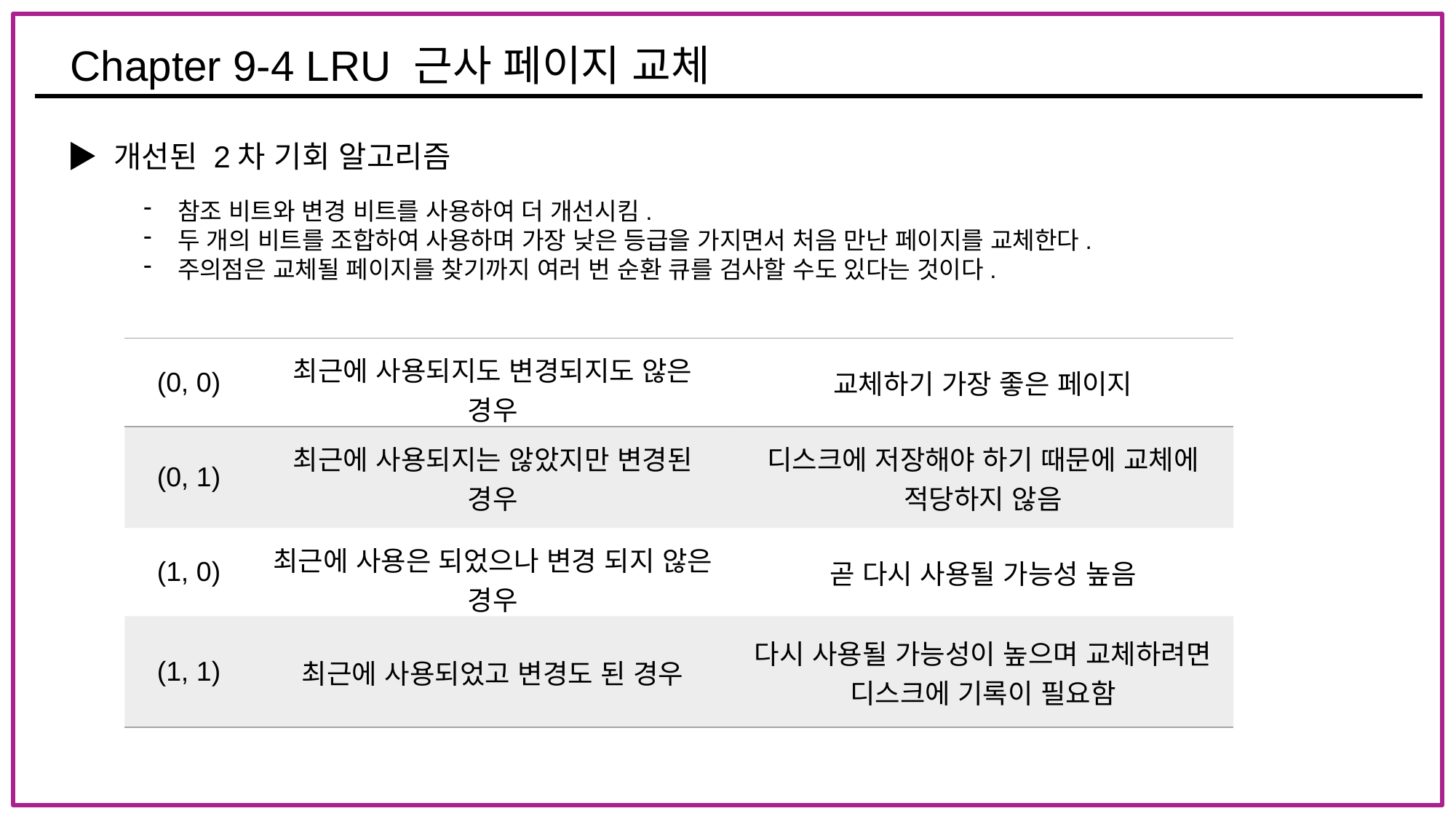

Chapter 9-4 LRU 근사 페이지 교체
▶ 개선된 2차 기회 알고리즘
참조 비트와 변경 비트를 사용하여 더 개선시킴.
두 개의 비트를 조합하여 사용하며 가장 낮은 등급을 가지면서 처음 만난 페이지를 교체한다.
주의점은 교체될 페이지를 찾기까지 여러 번 순환 큐를 검사할 수도 있다는 것이다.
| (0, 0) | 최근에 사용되지도 변경되지도 않은 경우 | 교체하기 가장 좋은 페이지 |
| --- | --- | --- |
| (0, 1) | 최근에 사용되지는 않았지만 변경된 경우 | 디스크에 저장해야 하기 때문에 교체에 적당하지 않음 |
| (1, 0) | 최근에 사용은 되었으나 변경 되지 않은 경우 | 곧 다시 사용될 가능성 높음 |
| (1, 1) | 최근에 사용되었고 변경도 된 경우 | 다시 사용될 가능성이 높으며 교체하려면 디스크에 기록이 필요함 |